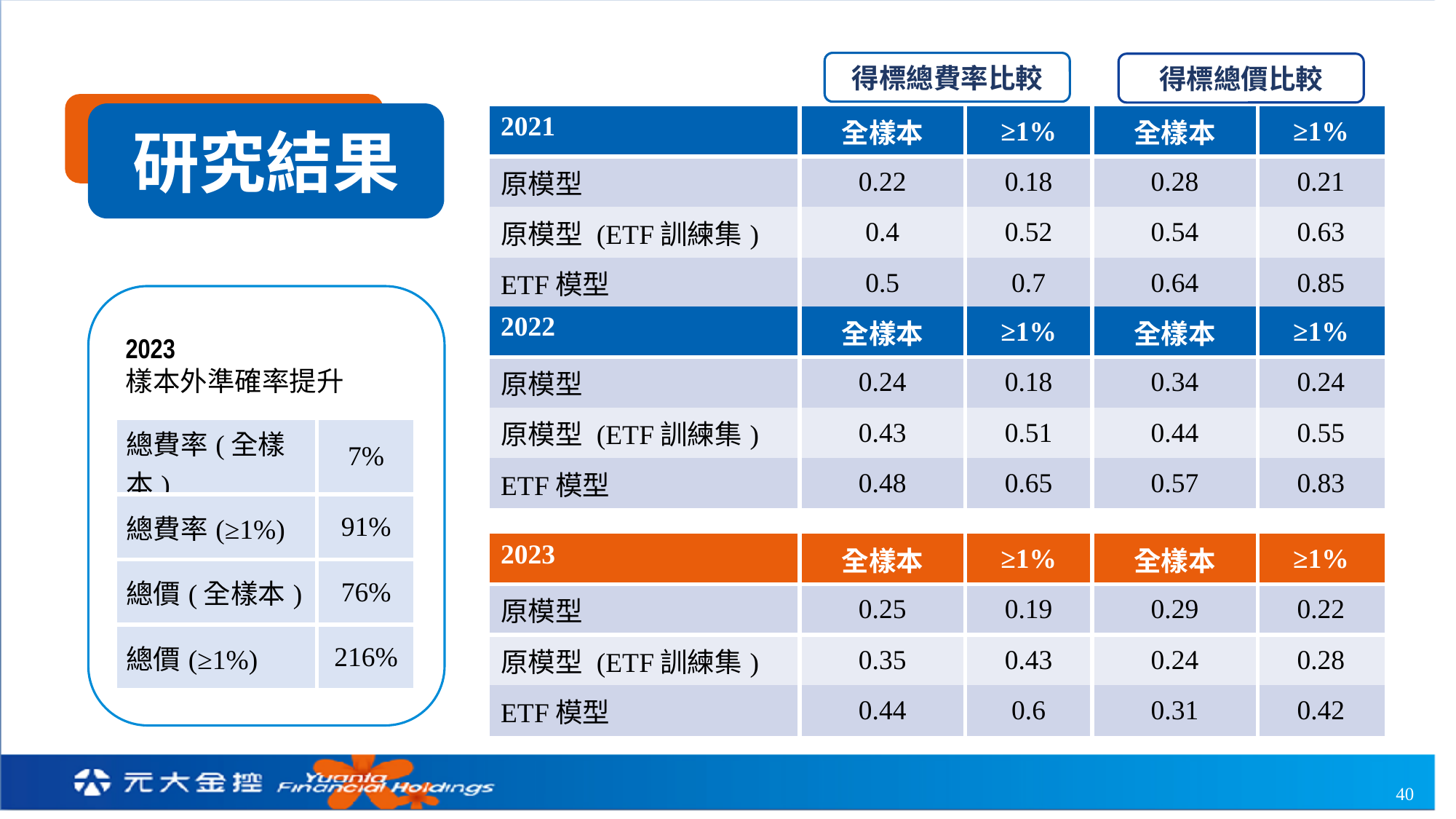

得標總費率比較
得標總價比較

研究結果
| 2021 | 全樣本 | ≥1% | 全樣本 | ≥1% |
| --- | --- | --- | --- | --- |
| 原模型 | 0.22 | 0.18 | 0.28 | 0.21 |
| 原模型 (ETF訓練集) | 0.4 | 0.52 | 0.54 | 0.63 |
| ETF模型 | 0.5 | 0.7 | 0.64 | 0.85 |

| 2022 | 全樣本 | ≥1% | 全樣本 | ≥1% |
| --- | --- | --- | --- | --- |
| 原模型 | 0.24 | 0.18 | 0.34 | 0.24 |
| 原模型 (ETF訓練集) | 0.43 | 0.51 | 0.44 | 0.55 |
| ETF模型 | 0.48 | 0.65 | 0.57 | 0.83 |
2023
樣本外準確率提升
| 總費率(全樣本) | 7% |
| --- | --- |
| 總費率(≥1%) | 91% |
| 總價(全樣本) | 76% |
| 總價(≥1%) | 216% |
| 2023 | 全樣本 | ≥1% | 全樣本 | ≥1% |
| --- | --- | --- | --- | --- |
| 原模型 | 0.25 | 0.19 | 0.29 | 0.22 |
| 原模型 (ETF訓練集) | 0.35 | 0.43 | 0.24 | 0.28 |
| ETF模型 | 0.44 | 0.6 | 0.31 | 0.42 |
40